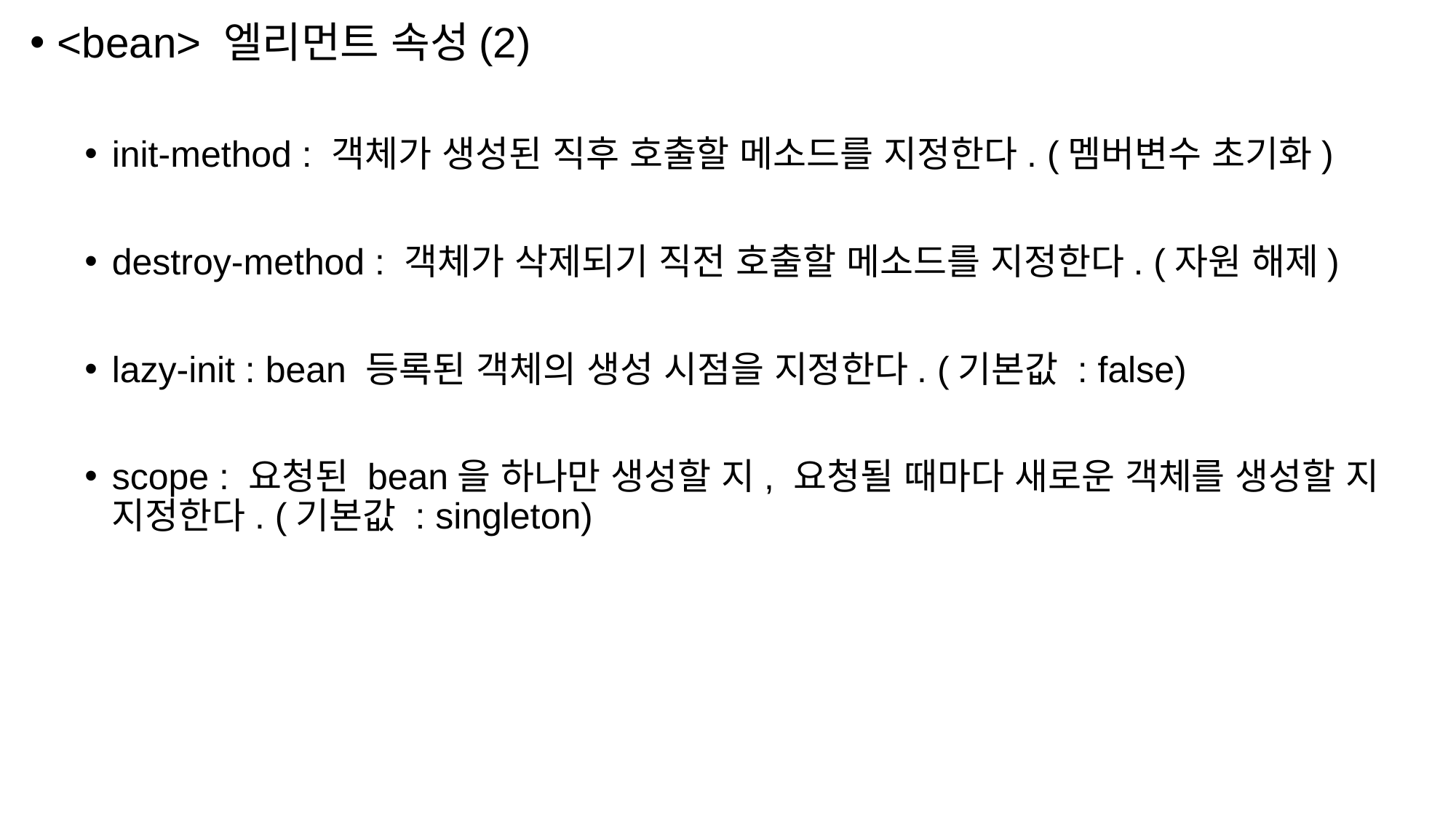

<bean> 엘리먼트 속성(2)

init-method : 객체가 생성된 직후 호출할 메소드를 지정한다. (멤버변수 초기화)

destroy-method : 객체가 삭제되기 직전 호출할 메소드를 지정한다. (자원 해제)

lazy-init : bean 등록된 객체의 생성 시점을 지정한다. (기본값 : false)

scope : 요청된 bean을 하나만 생성할 지, 요청될 때마다 새로운 객체를 생성할 지 지정한다. (기본값 : singleton)